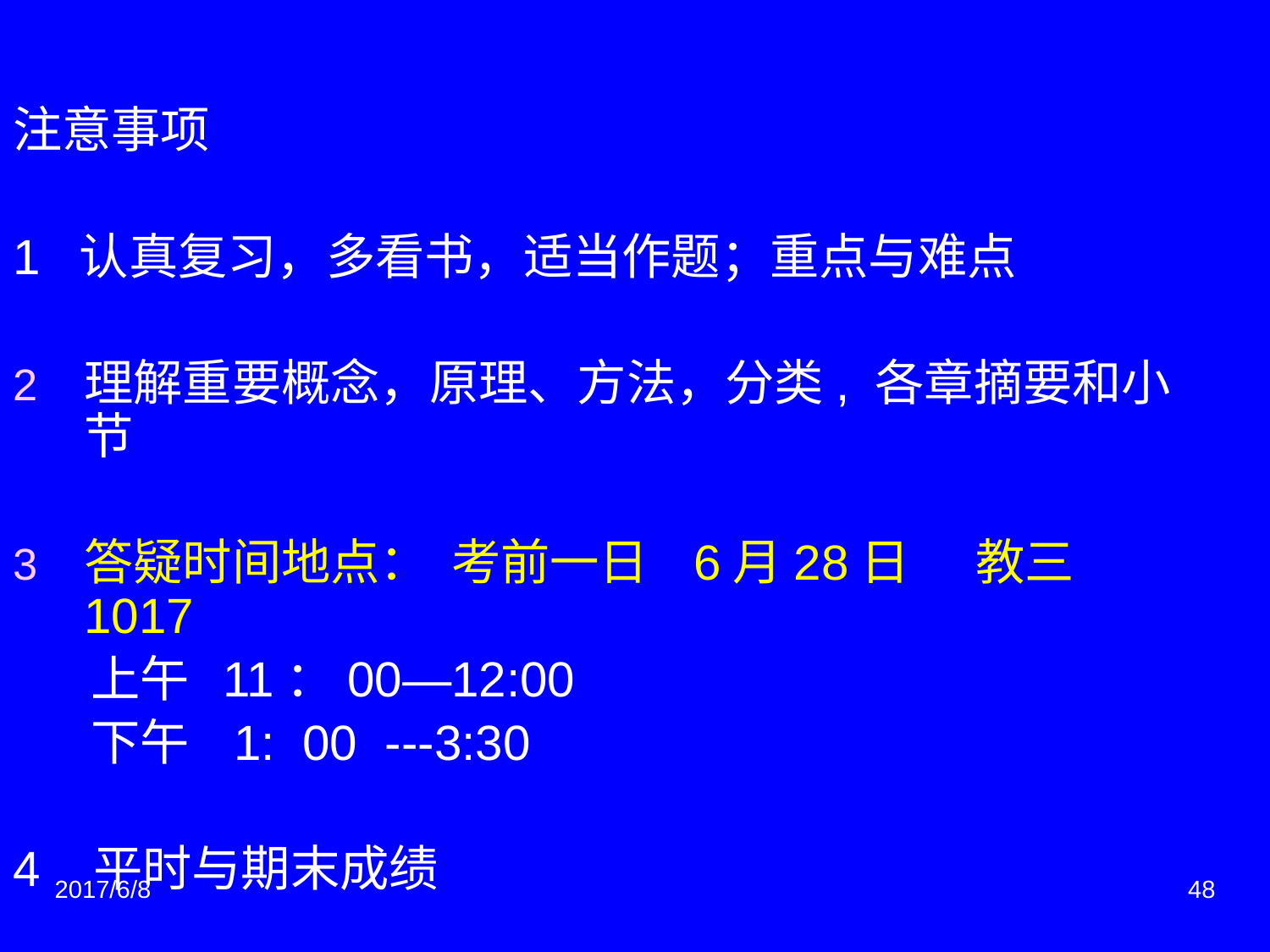

注意事项

1  认真复习，多看书，适当作题；重点与难点

理解重要概念，原理、方法，分类, 各章摘要和小节

答疑时间地点：  考前一日   6月28日      教三  1017
      上午  11：00—12:00
      下午   1:  00  ---3:30

4   平时与期末成绩

2017/6/8
48